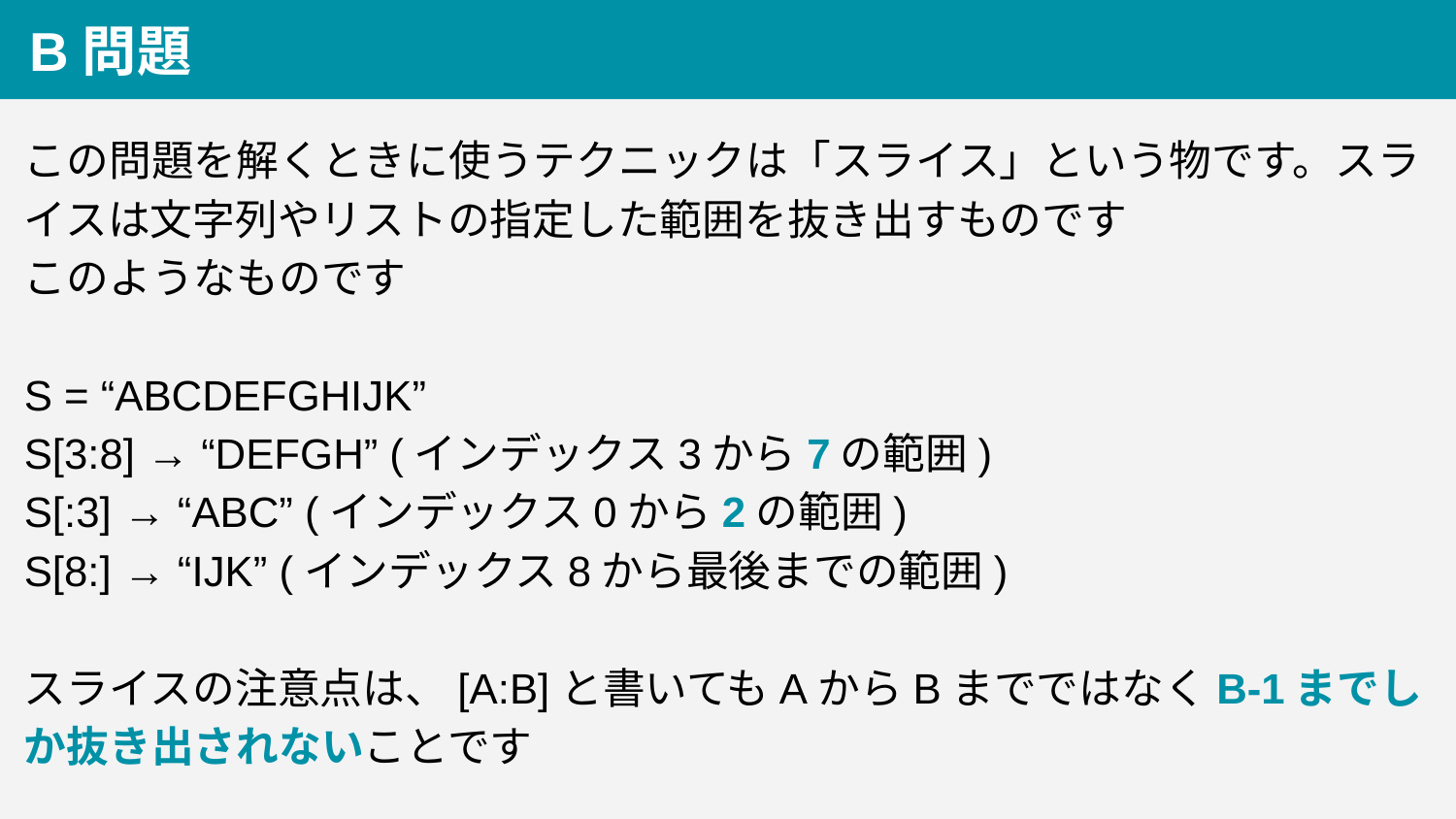

B問題
この問題を解くときに使うテクニックは「スライス」という物です。スライスは文字列やリストの指定した範囲を抜き出すものです
このようなものです

S = “ABCDEFGHIJK”
S[3:8] → “DEFGH” (インデックス3から7の範囲)
S[:3] → “ABC” (インデックス0から2の範囲)
S[8:] → “IJK” (インデックス8から最後までの範囲)

スライスの注意点は、[A:B]と書いてもAからBまでではなくB-1までしか抜き出されないことです